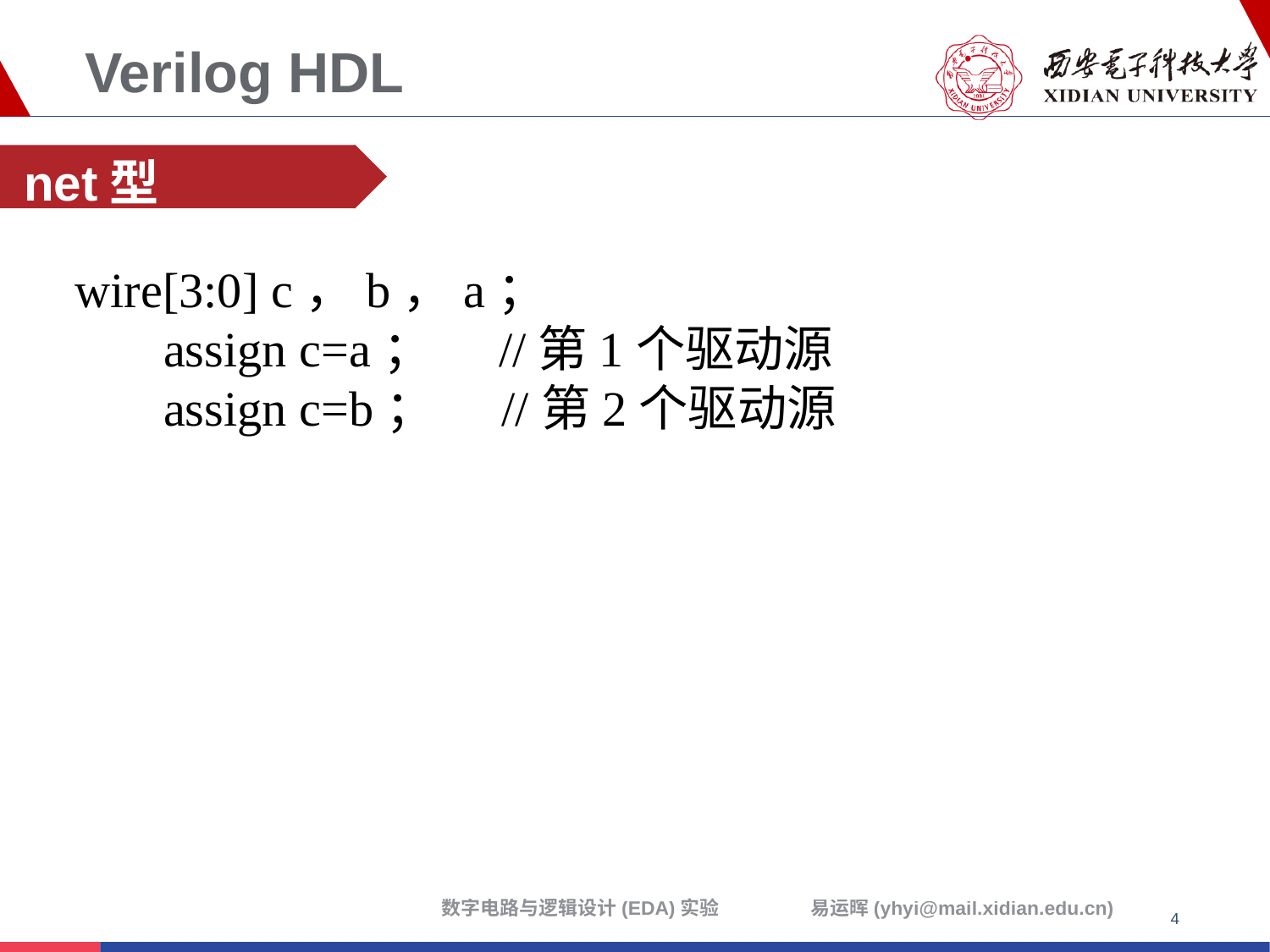

# Verilog HDL
net型
wire[3:0] c，b，a；
	assign c=a；     //第1个驱动源
	assign c=b；     //第2个驱动源

4